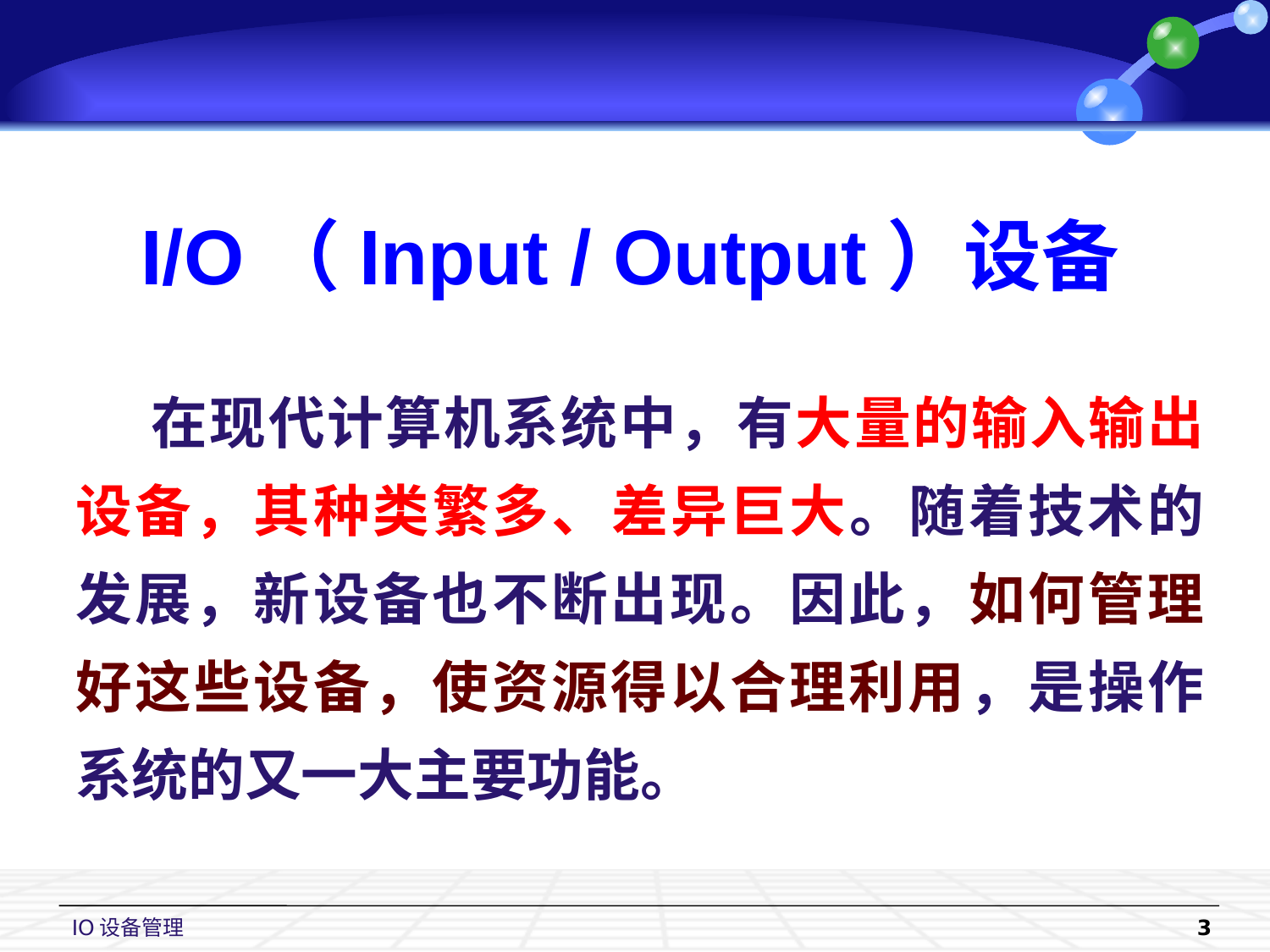

I/O（Input / Output）设备
    在现代计算机系统中，有大量的输入输出设备，其种类繁多、差异巨大。随着技术的发展，新设备也不断出现。因此，如何管理好这些设备，使资源得以合理利用，是操作系统的又一大主要功能。
IO设备管理
3